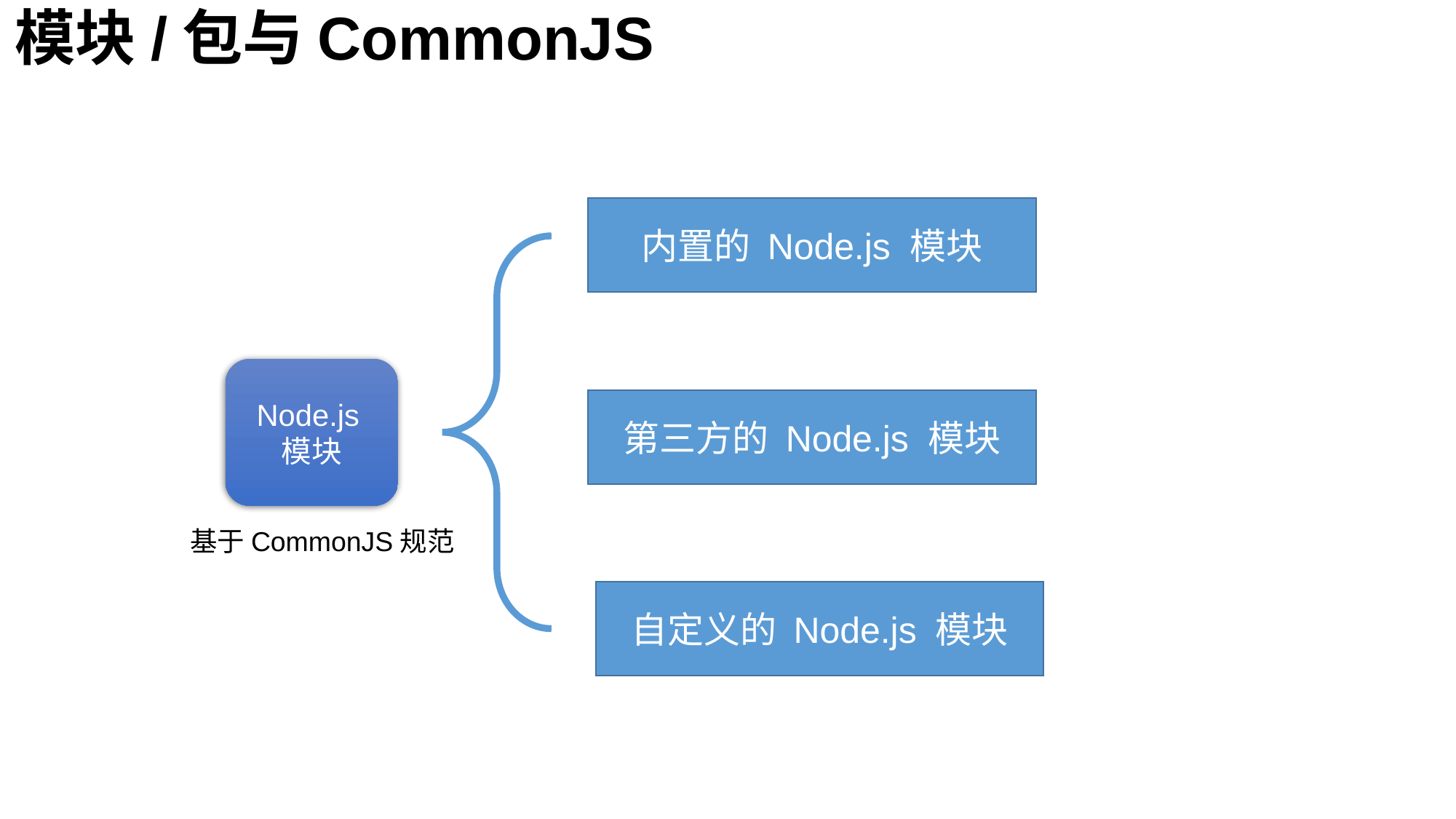

# 模块/包与CommonJS
内置的 Node.js 模块

Node.js模块
第三方的 Node.js 模块
基于CommonJS规范
自定义的 Node.js 模块